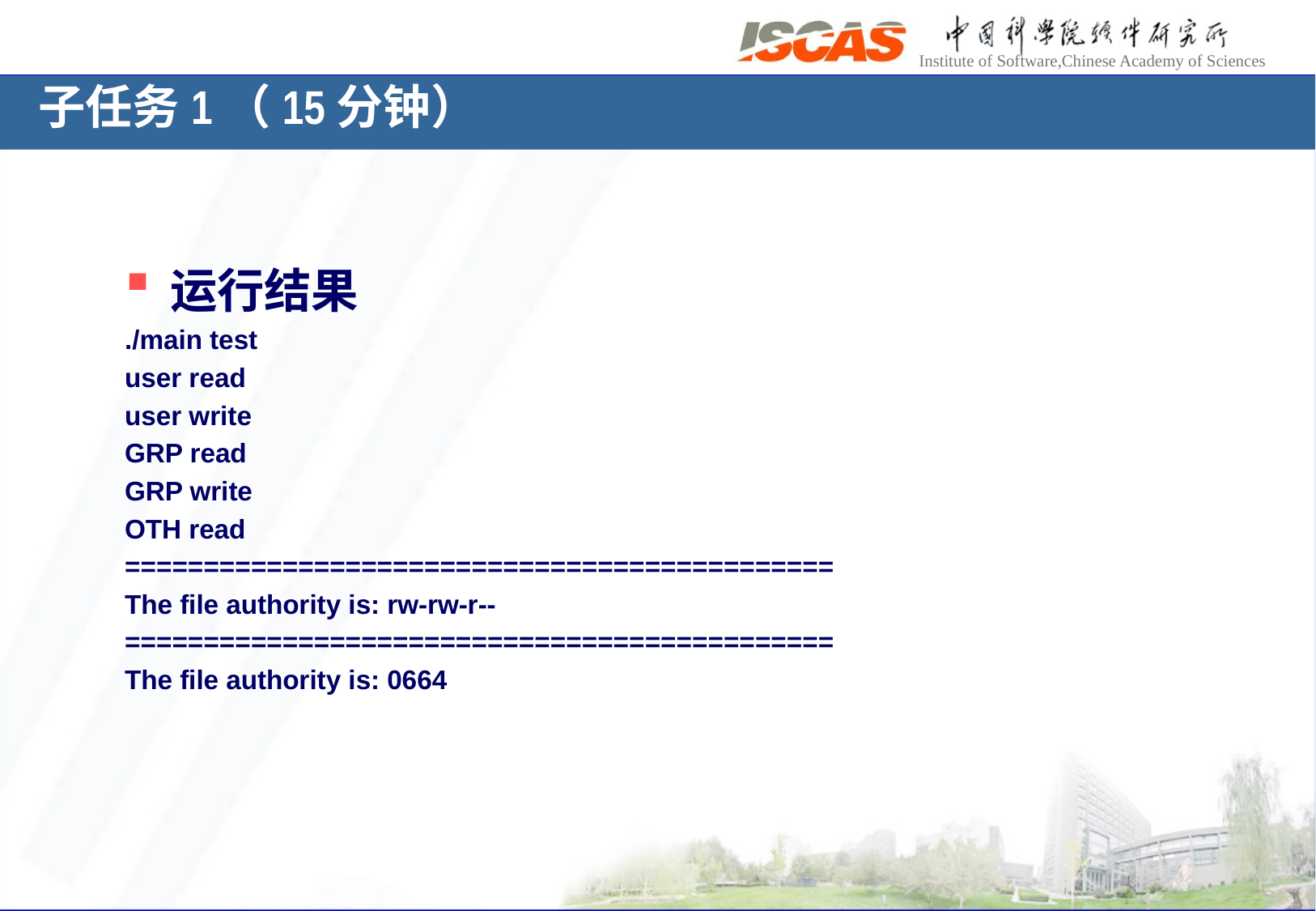

子任务1（15分钟）
运行结果
./main test
user read
user write
GRP read
GRP write
OTH read
=============================================
The file authority is: rw-rw-r--
=============================================
The file authority is: 0664